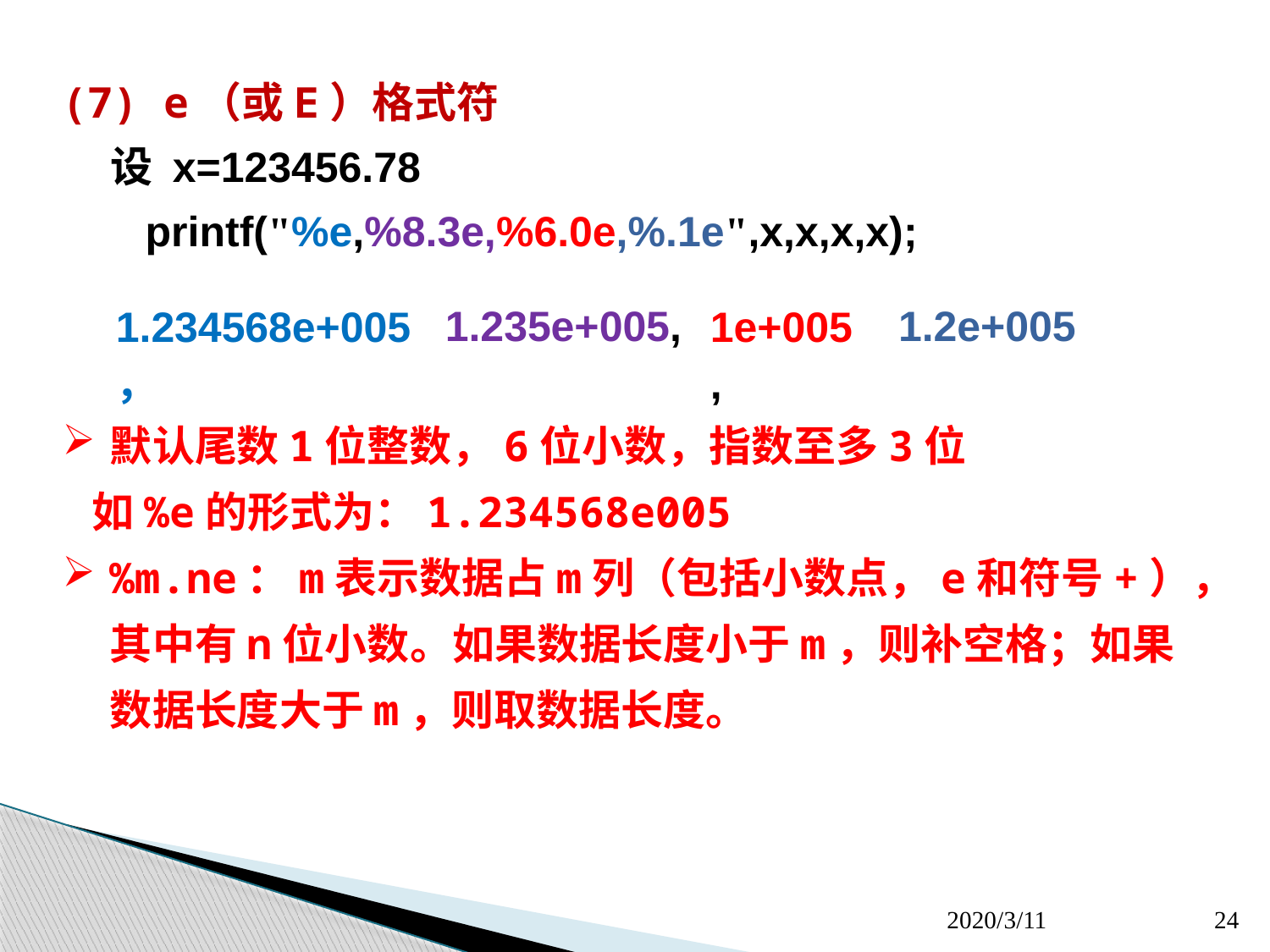

(7) e（或E）格式符
    设 x=123456.78
       printf("%e,%8.3e,%6.0e,%.1e",x,x,x,x);

默认尾数1位整数，6位小数，指数至多3位
  如%e的形式为：1.234568e005
%m.ne：m表示数据占m列（包括小数点，e和符号+），其中有n位小数。如果数据长度小于m，则补空格；如果数据长度大于m，则取数据长度。
1.235e+005,
1.2e+005
1.234568e+005，
1e+005,

2020/3/11
24